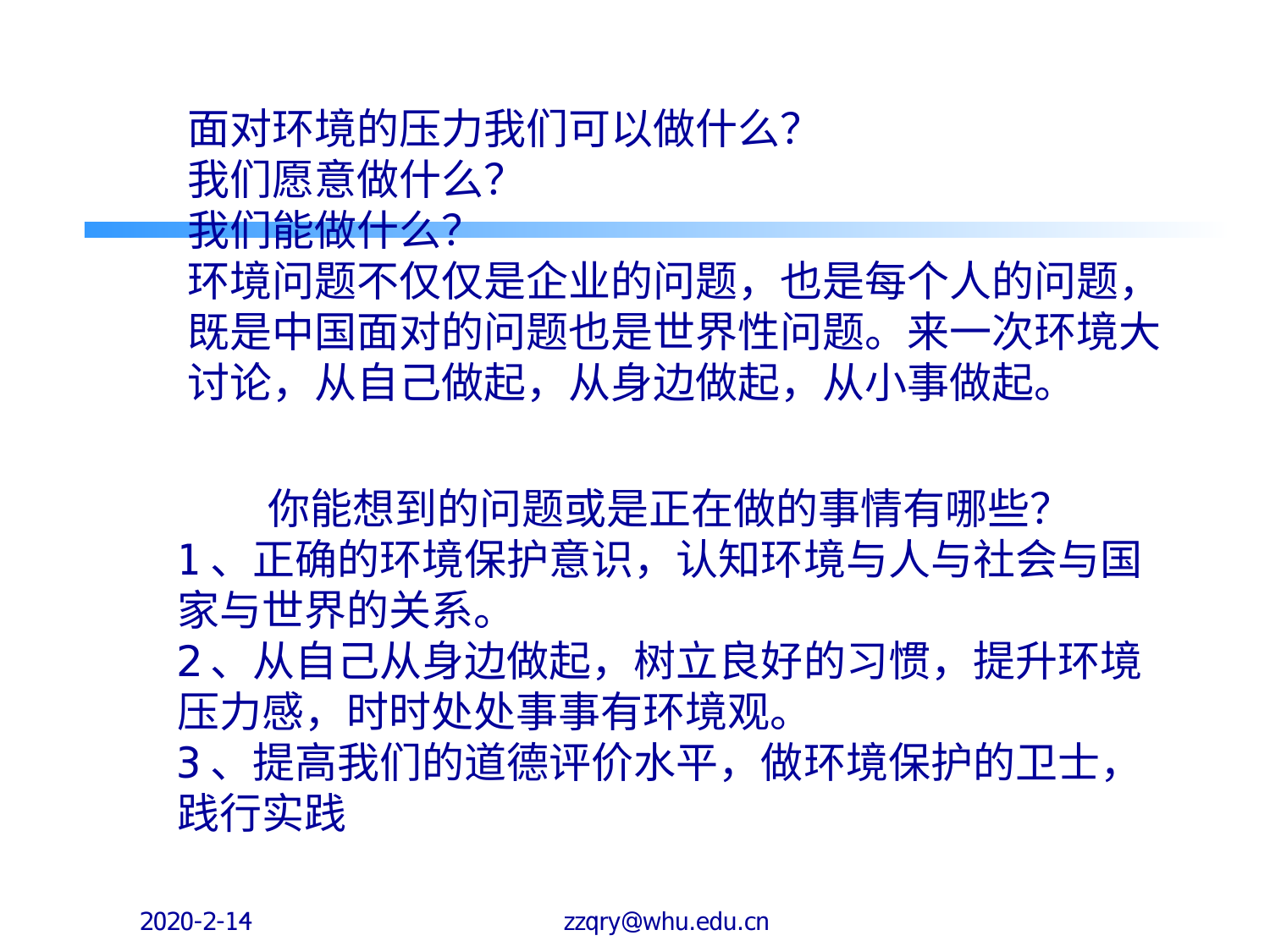

面对环境的压力我们可以做什么？
我们愿意做什么？
我们能做什么？
环境问题不仅仅是企业的问题，也是每个人的问题，既是中国面对的问题也是世界性问题。来一次环境大讨论，从自己做起，从身边做起，从小事做起。
你能想到的问题或是正在做的事情有哪些？
1、正确的环境保护意识，认知环境与人与社会与国家与世界的关系。
2、从自己从身边做起，树立良好的习惯，提升环境压力感，时时处处事事有环境观。
3、提高我们的道德评价水平，做环境保护的卫士，践行实践
2020-2-14
zzqry@whu.edu.cn